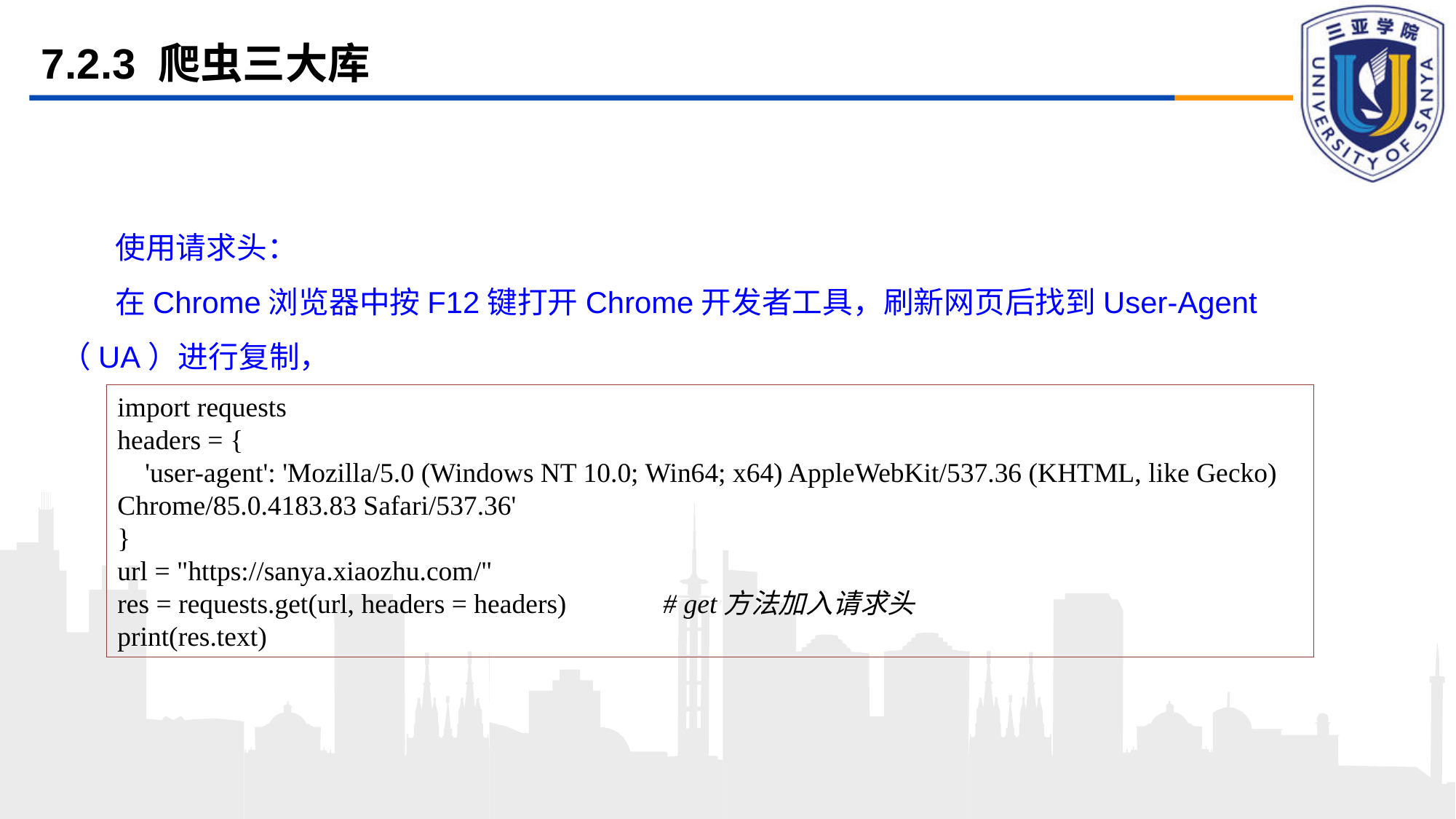

# 7.2.3 爬虫三大库
使用请求头：
在Chrome浏览器中按F12键打开Chrome开发者工具，刷新网页后找到User-Agent（UA）进行复制，
import requests
headers = {
    'user-agent': 'Mozilla/5.0 (Windows NT 10.0; Win64; x64) AppleWebKit/537.36 (KHTML, like Gecko) Chrome/85.0.4183.83 Safari/537.36'
}
url = "https://sanya.xiaozhu.com/"
res = requests.get(url, headers = headers)	# get方法加入请求头
print(res.text)